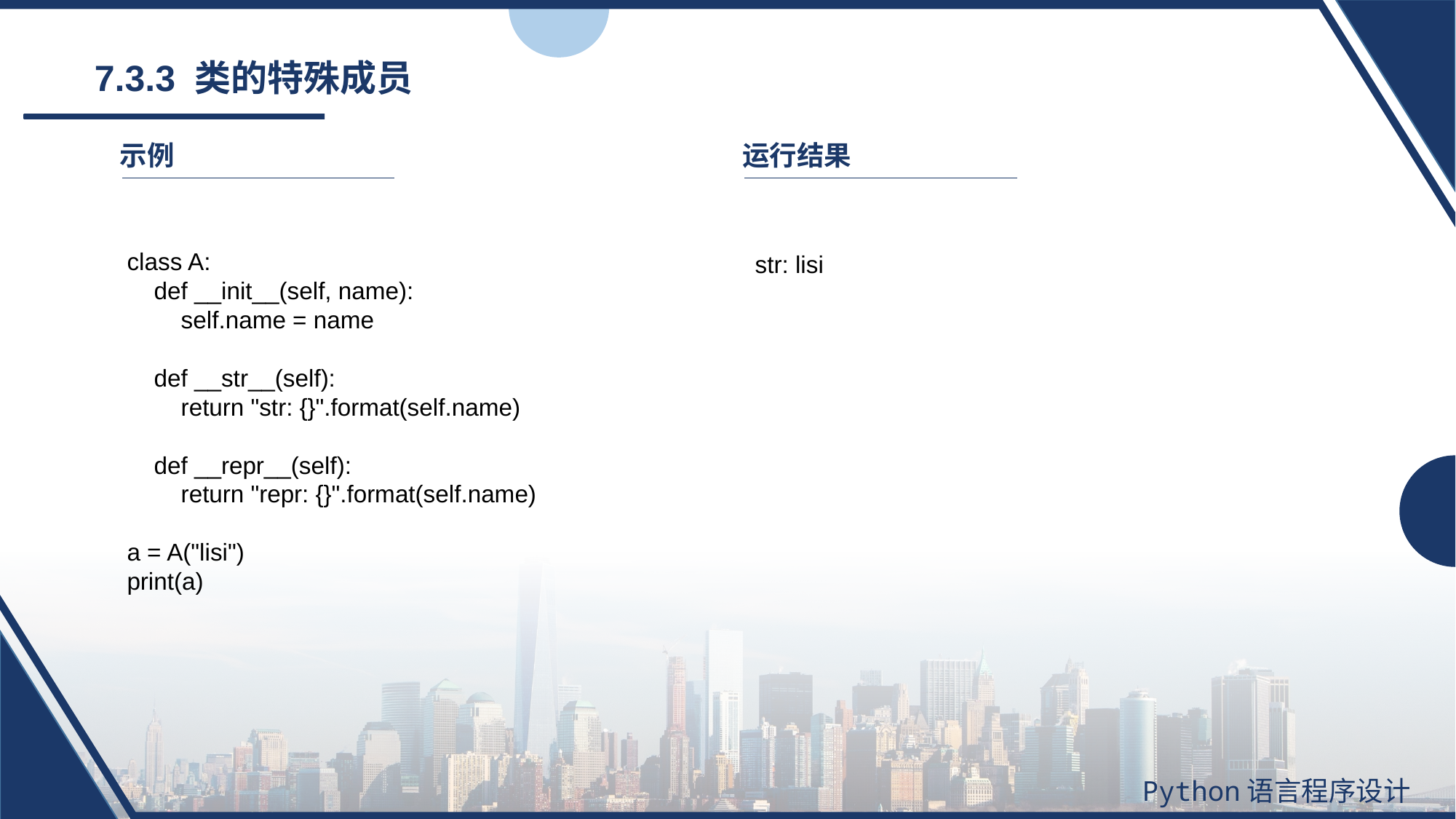

# 7.3.3 类的特殊成员
示例
运行结果
str: lisi
class A:
    def __init__(self, name):
        self.name = name

    def __str__(self):
        return "str: {}".format(self.name)

    def __repr__(self):
        return "repr: {}".format(self.name)

a = A("lisi")
print(a)